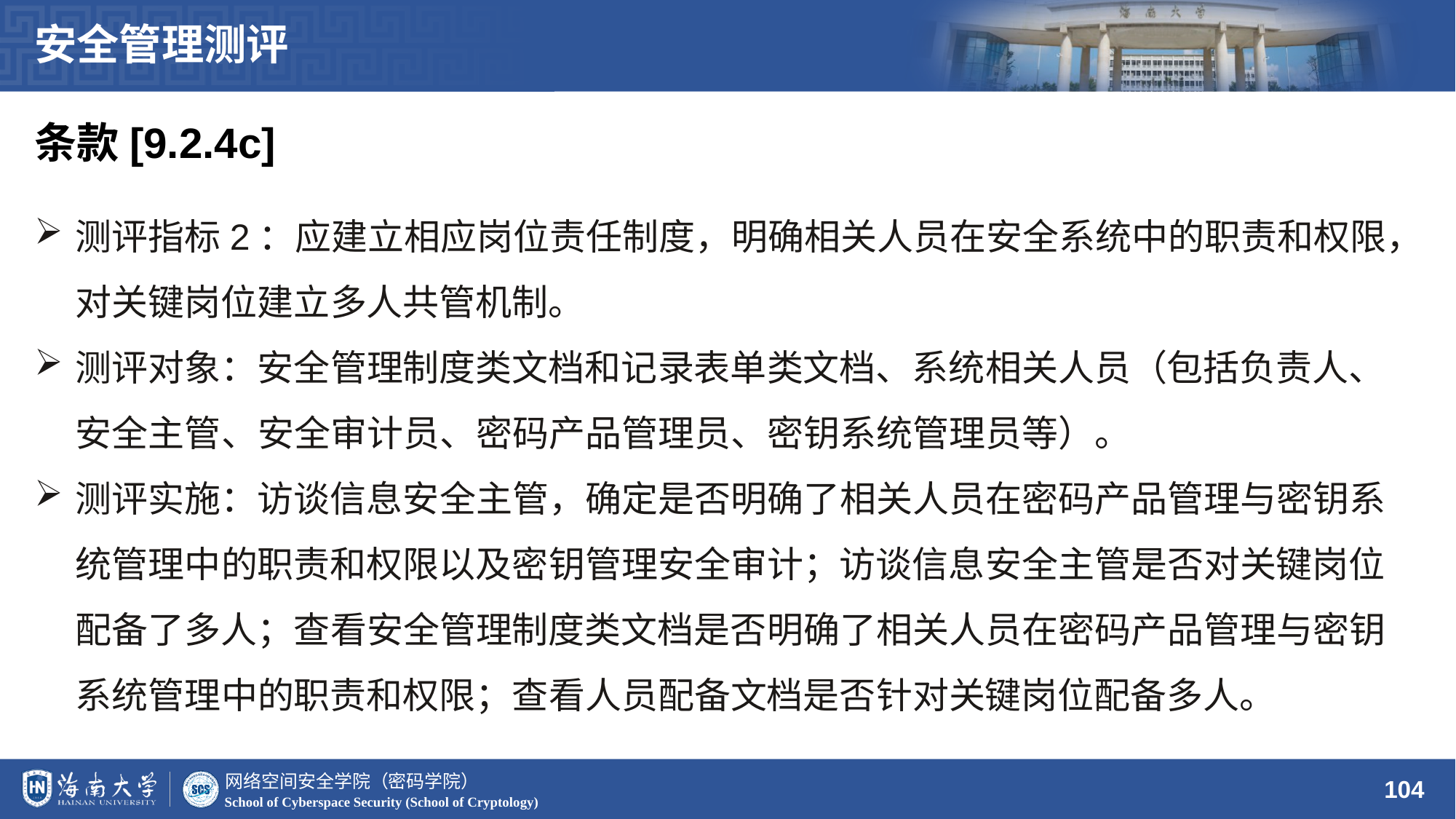

安全管理测评
条款[9.2.4c]
测评指标2：应建立相应岗位责任制度，明确相关人员在安全系统中的职责和权限，对关键岗位建立多人共管机制。
测评对象：安全管理制度类文档和记录表单类文档、系统相关人员（包括负责人、安全主管、安全审计员、密码产品管理员、密钥系统管理员等）。
测评实施：访谈信息安全主管，确定是否明确了相关人员在密码产品管理与密钥系统管理中的职责和权限以及密钥管理安全审计；访谈信息安全主管是否对关键岗位配备了多人；查看安全管理制度类文档是否明确了相关人员在密码产品管理与密钥系统管理中的职责和权限；查看人员配备文档是否针对关键岗位配备多人。
104